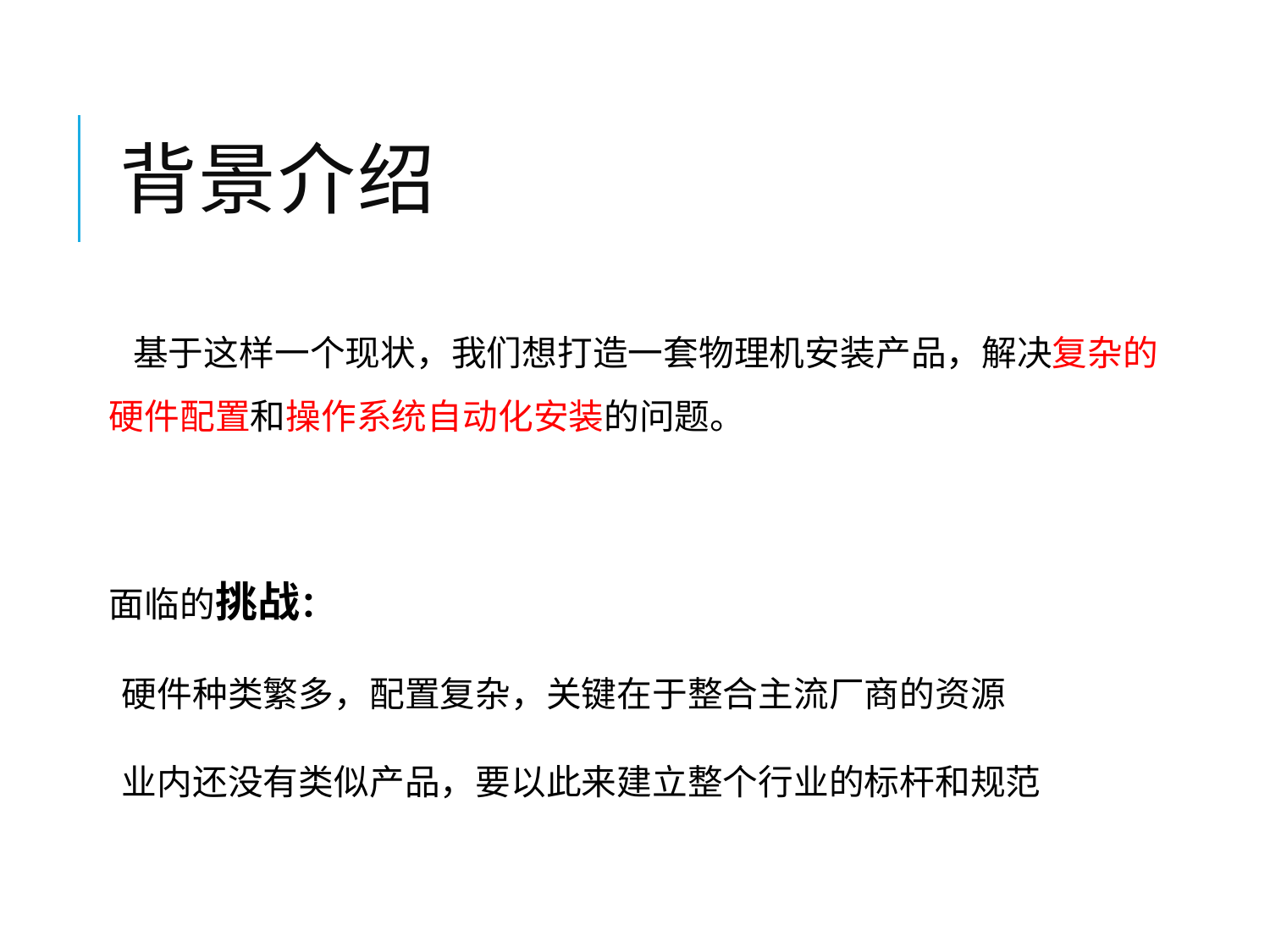

# 背景介绍
  基于这样一个现状，我们想打造一套物理机安装产品，解决复杂的硬件配置和操作系统自动化安装的问题。

面临的挑战：
硬件种类繁多，配置复杂，关键在于整合主流厂商的资源
业内还没有类似产品，要以此来建立整个行业的标杆和规范